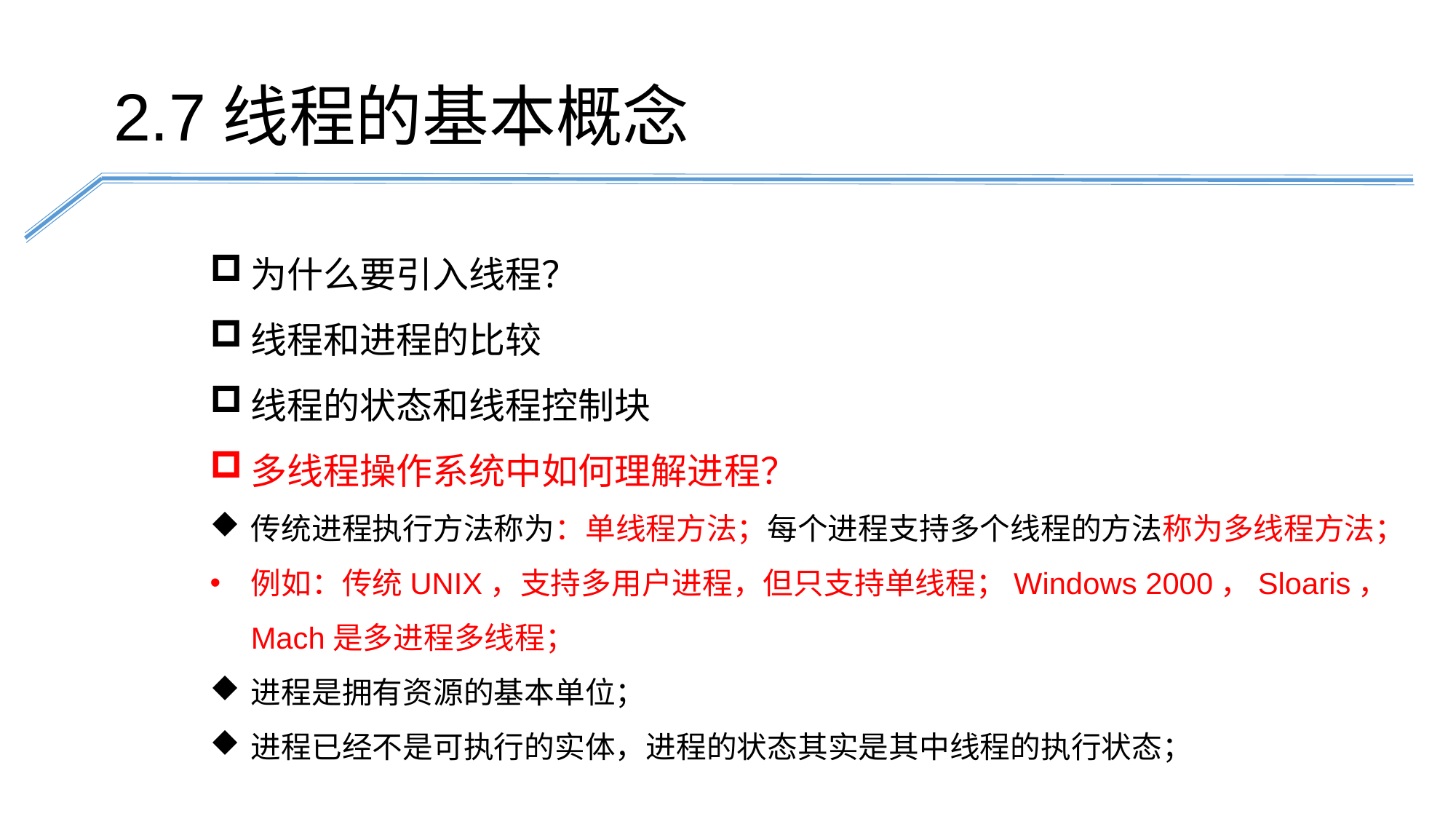

2.7线程的基本概念

为什么要引入线程？
线程和进程的比较
线程的状态和线程控制块
多线程操作系统中如何理解进程？
传统进程执行方法称为：单线程方法；每个进程支持多个线程的方法称为多线程方法；
例如：传统UNIX，支持多用户进程，但只支持单线程；Windows 2000，Sloaris， Mach是多进程多线程；
进程是拥有资源的基本单位；
进程已经不是可执行的实体，进程的状态其实是其中线程的执行状态；